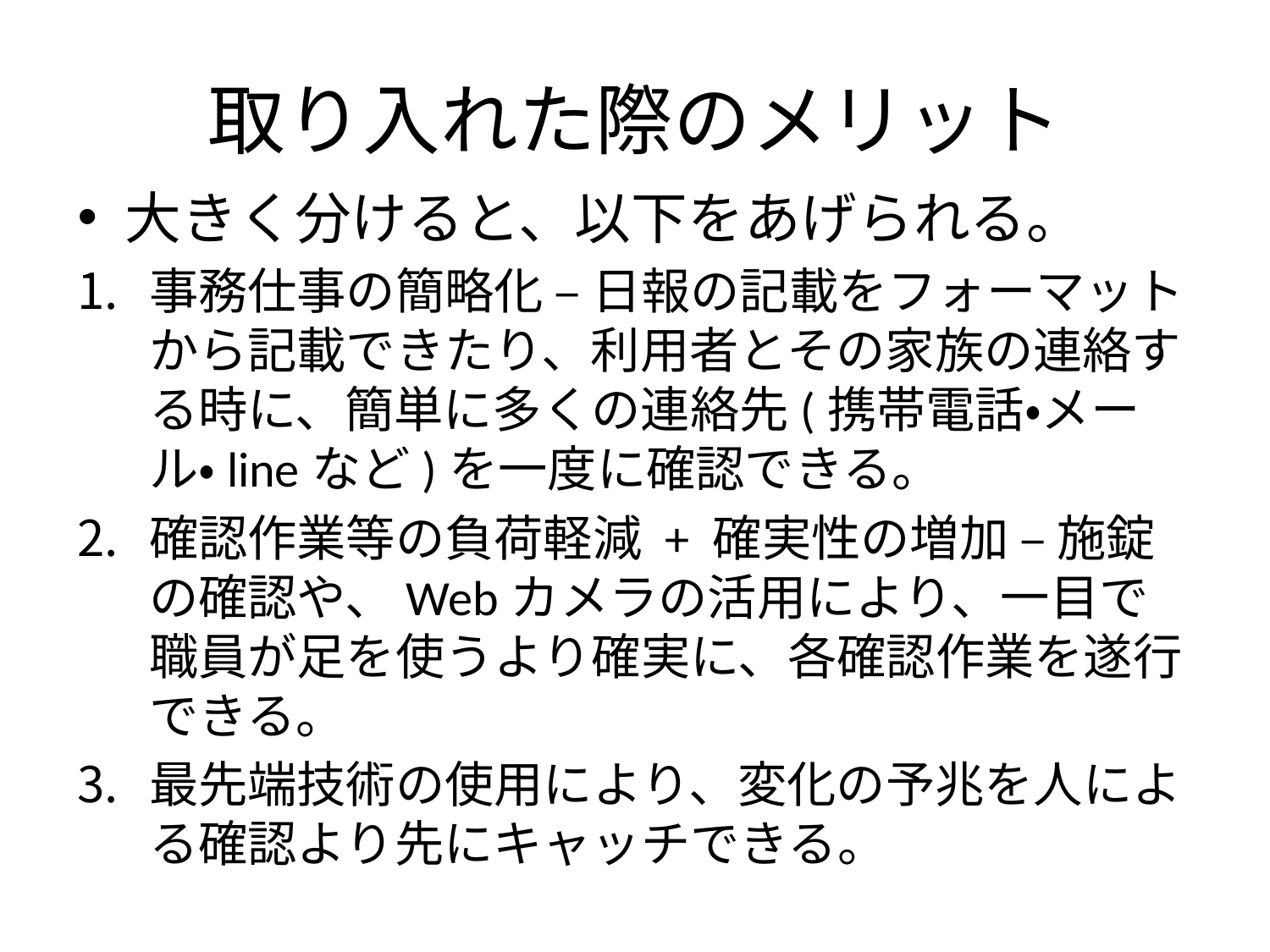

# 取り入れた際のメリット
大きく分けると、以下をあげられる。
事務仕事の簡略化 – 日報の記載をフォーマットから記載できたり、利用者とその家族の連絡する時に、簡単に多くの連絡先(携帯電話・メール・lineなど)を一度に確認できる。
確認作業等の負荷軽減 + 確実性の増加 – 施錠の確認や、Webカメラの活用により、一目で職員が足を使うより確実に、各確認作業を遂行できる。
最先端技術の使用により、変化の予兆を人による確認より先にキャッチできる。